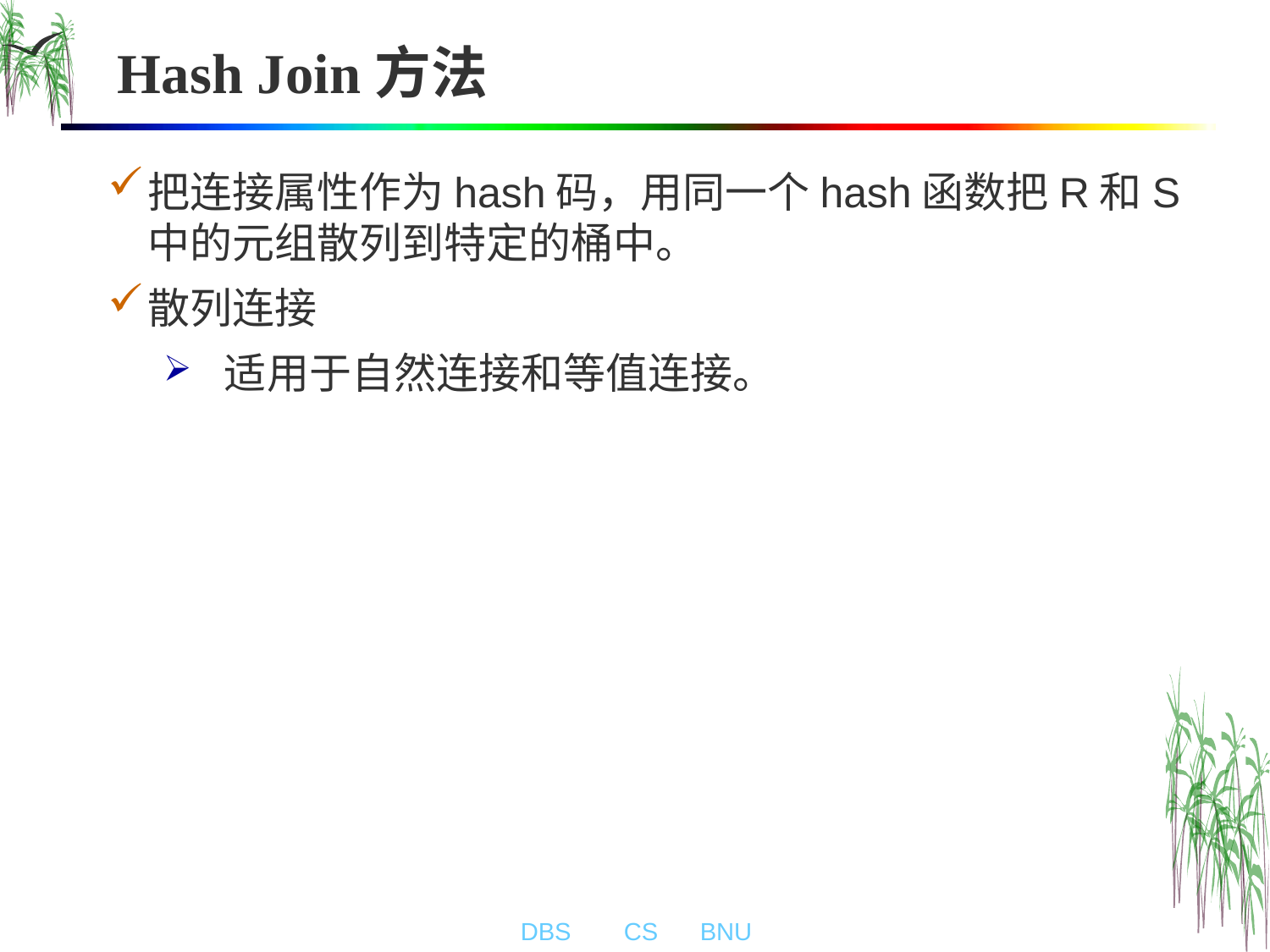

# Hash Join方法
把连接属性作为hash码，用同一个hash函数把R和S中的元组散列到特定的桶中。
散列连接
  适用于自然连接和等值连接。